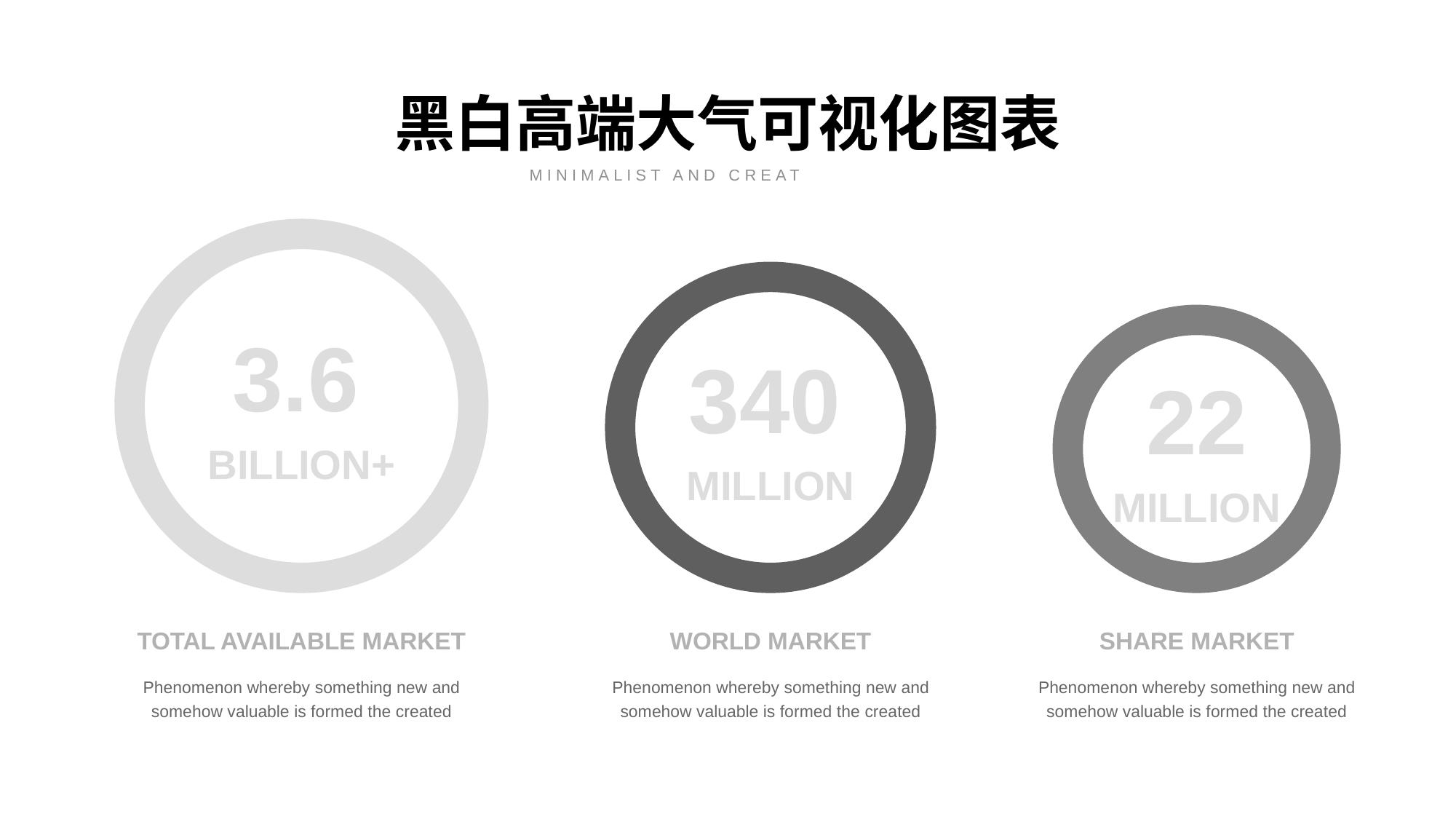

黑白高端大气可视化图表
MINIMALIST AND CREATIVE THEME

3.6
BILLION+
340
MILLION
22
MILLION
TOTAL AVAILABLE MARKET
Phenomenon whereby something new and somehow valuable is formed the created
WORLD MARKET
Phenomenon whereby something new and somehow valuable is formed the created
SHARE MARKET
Phenomenon whereby something new and somehow valuable is formed the created